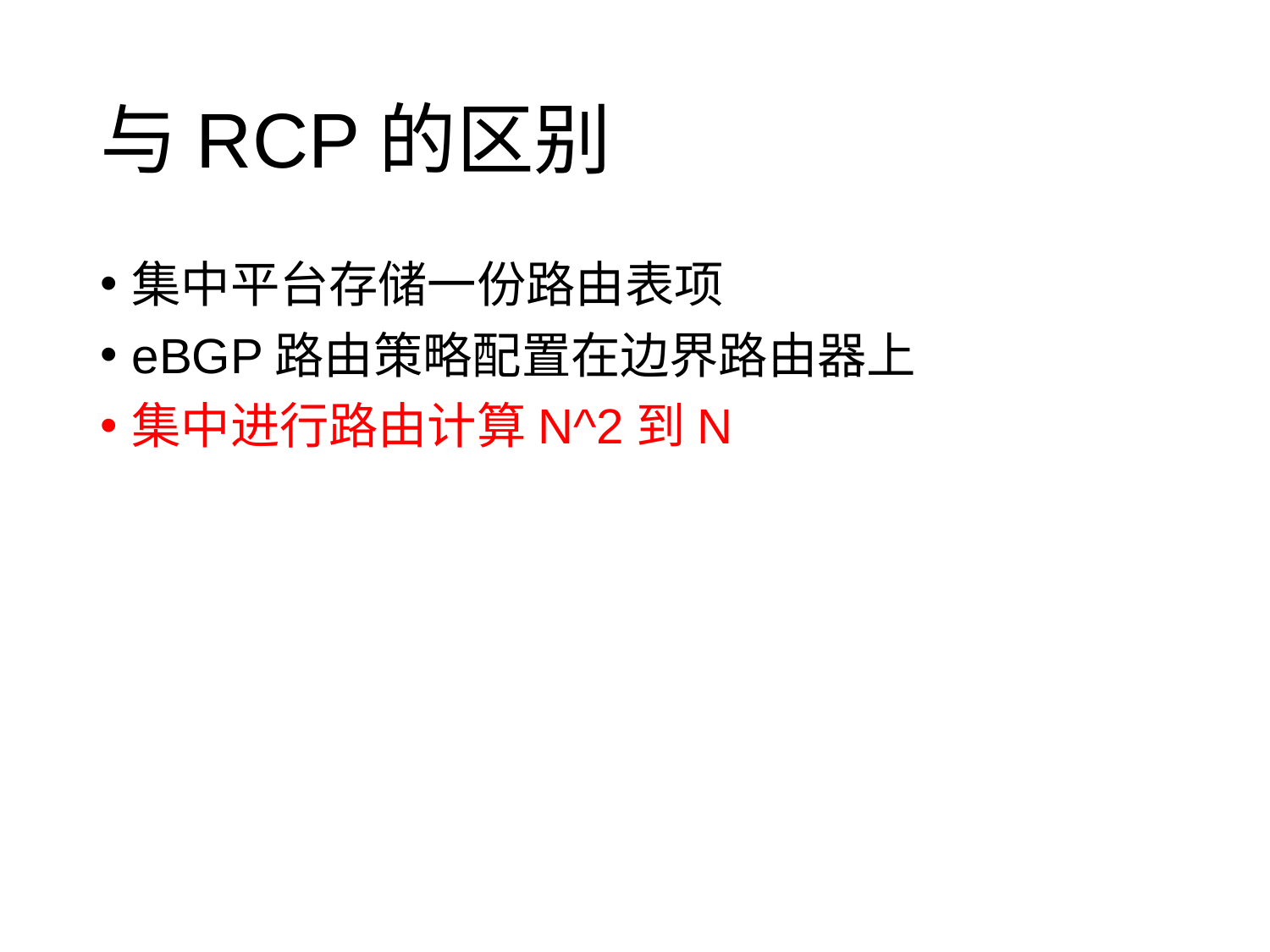

# 与RCP的区别
集中平台存储一份路由表项
eBGP路由策略配置在边界路由器上
集中进行路由计算N^2到N